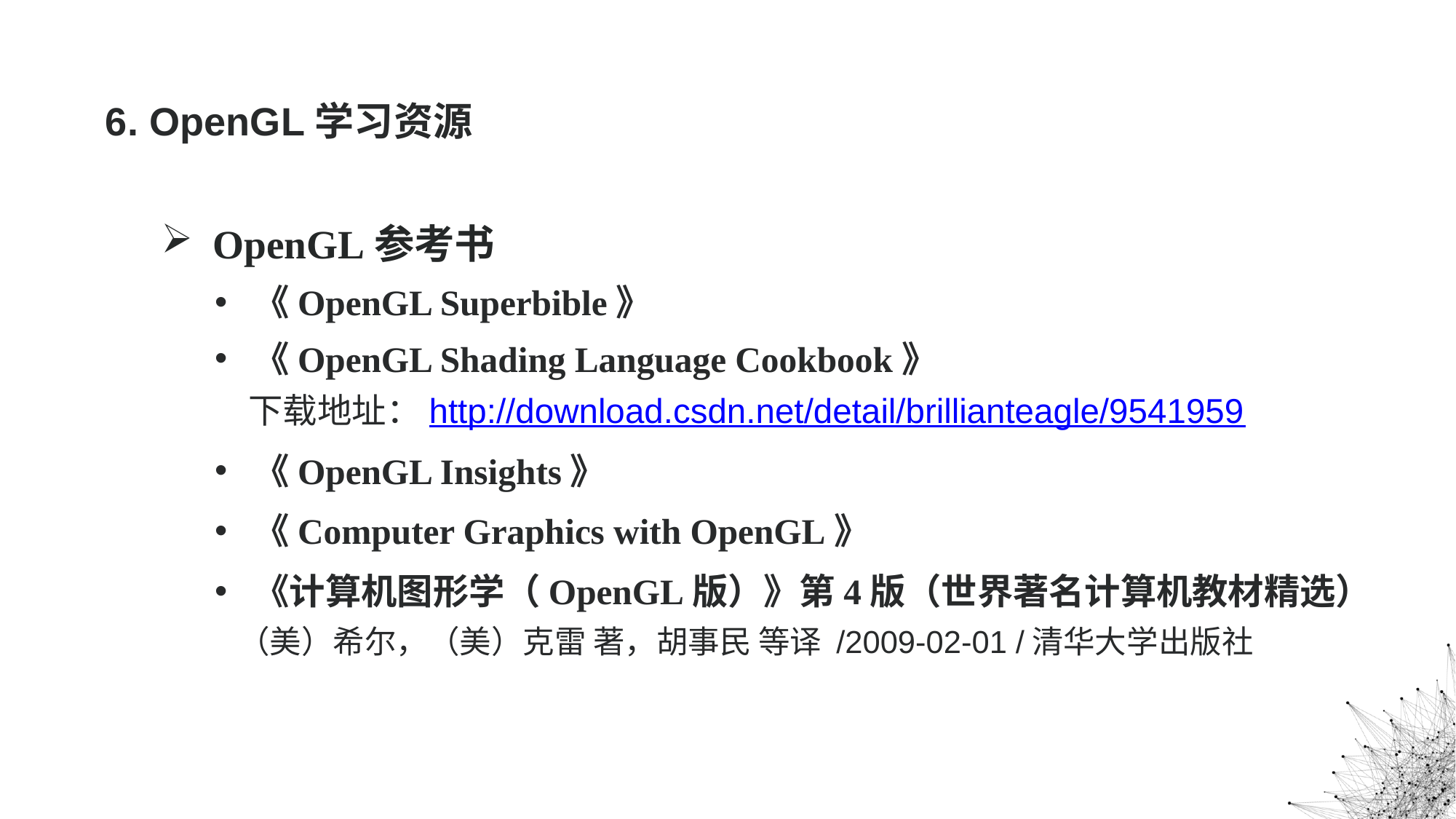

# 6. OpenGL学习资源
OpenGL参考书
《OpenGL Superbible》
《OpenGL Shading Language Cookbook》
     下载地址：http://download.csdn.net/detail/brillianteagle/9541959
《OpenGL Insights》
《Computer Graphics with OpenGL》
《计算机图形学（OpenGL版）》第4版（世界著名计算机教材精选）
    （美）希尔，（美）克雷 著，胡事民 等译 /2009-02-01 /清华大学出版社